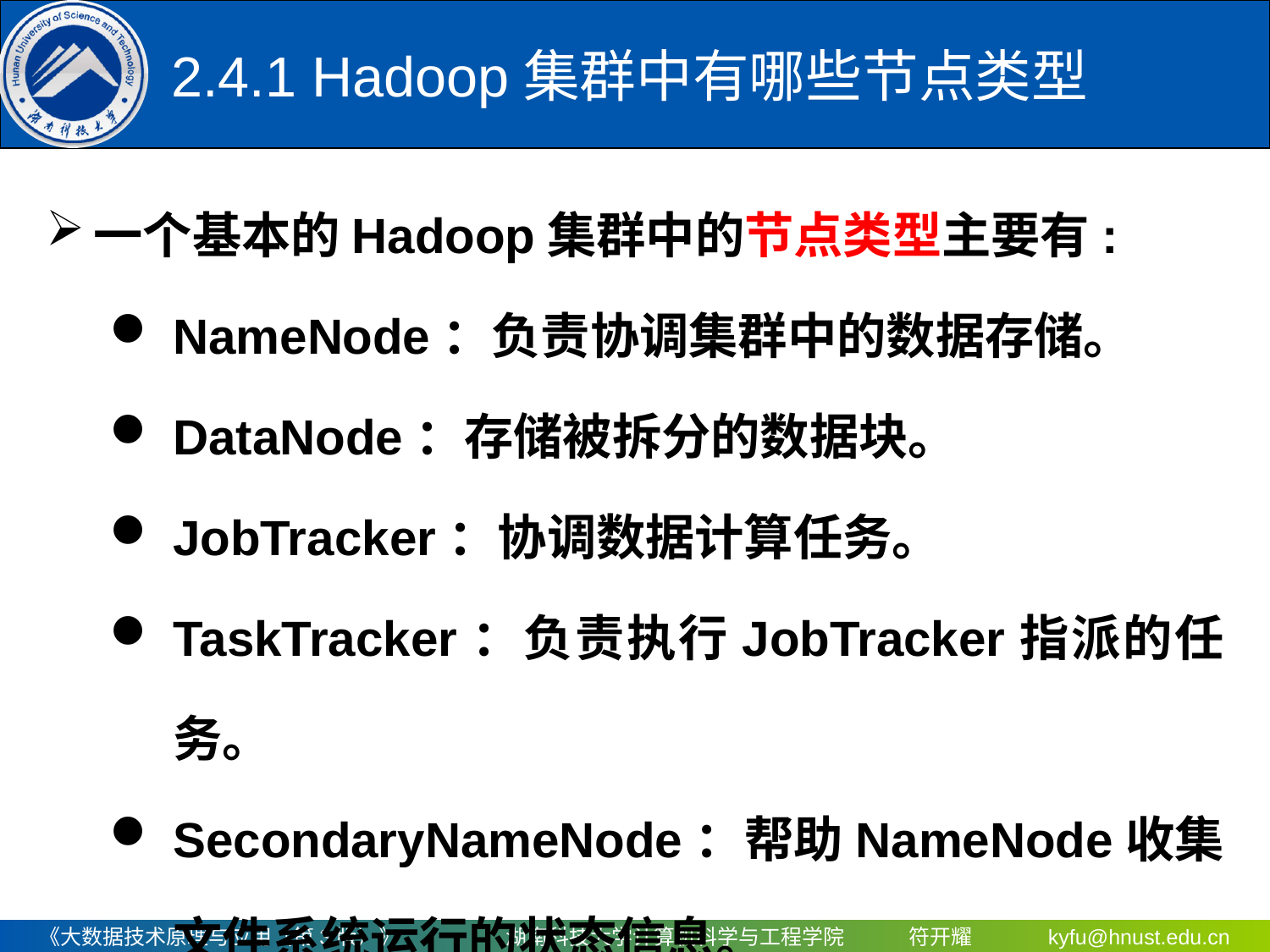

2.4.1 Hadoop集群中有哪些节点类型
一个基本的Hadoop集群中的节点类型主要有:
NameNode：负责协调集群中的数据存储。
DataNode：存储被拆分的数据块。
JobTracker：协调数据计算任务。
TaskTracker：负责执行JobTracker指派的任务。
SecondaryNameNode：帮助NameNode收集文件系统运行的状态信息。